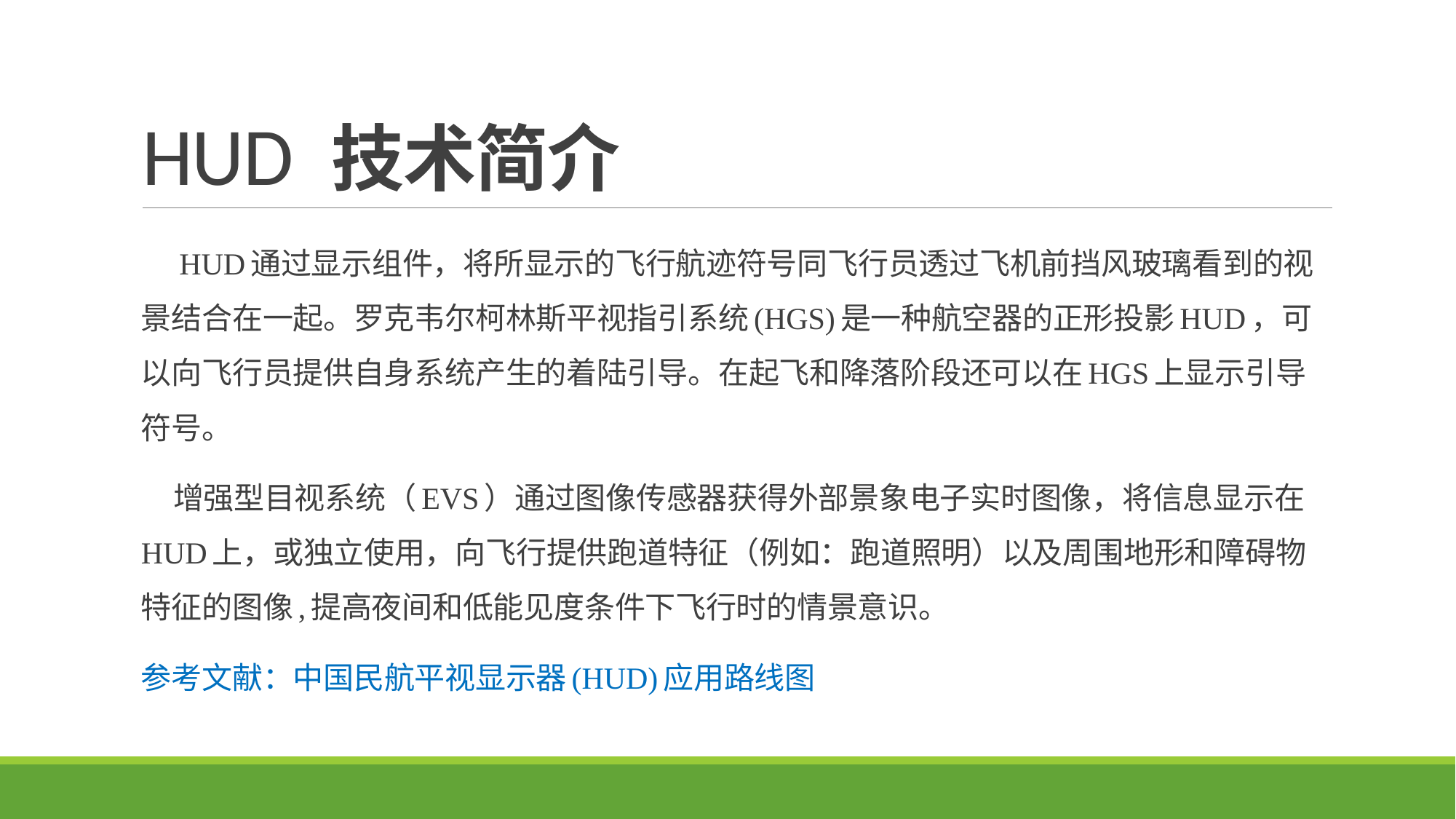

# HUD 技术简介
     HUD通过显示组件，将所显示的飞行航迹符号同飞行员透过飞机前挡风玻璃看到的视景结合在一起。罗克韦尔柯林斯平视指引系统(HGS)是一种航空器的正形投影HUD，可以向飞行员提供自身系统产生的着陆引导。在起飞和降落阶段还可以在HGS上显示引导符号。
    增强型目视系统（EVS）通过图像传感器获得外部景象电子实时图像，将信息显示在HUD上，或独立使用，向飞行提供跑道特征（例如：跑道照明）以及周围地形和障碍物特征的图像,提高夜间和低能见度条件下飞行时的情景意识。
参考文献：中国民航平视显示器(HUD)应用路线图